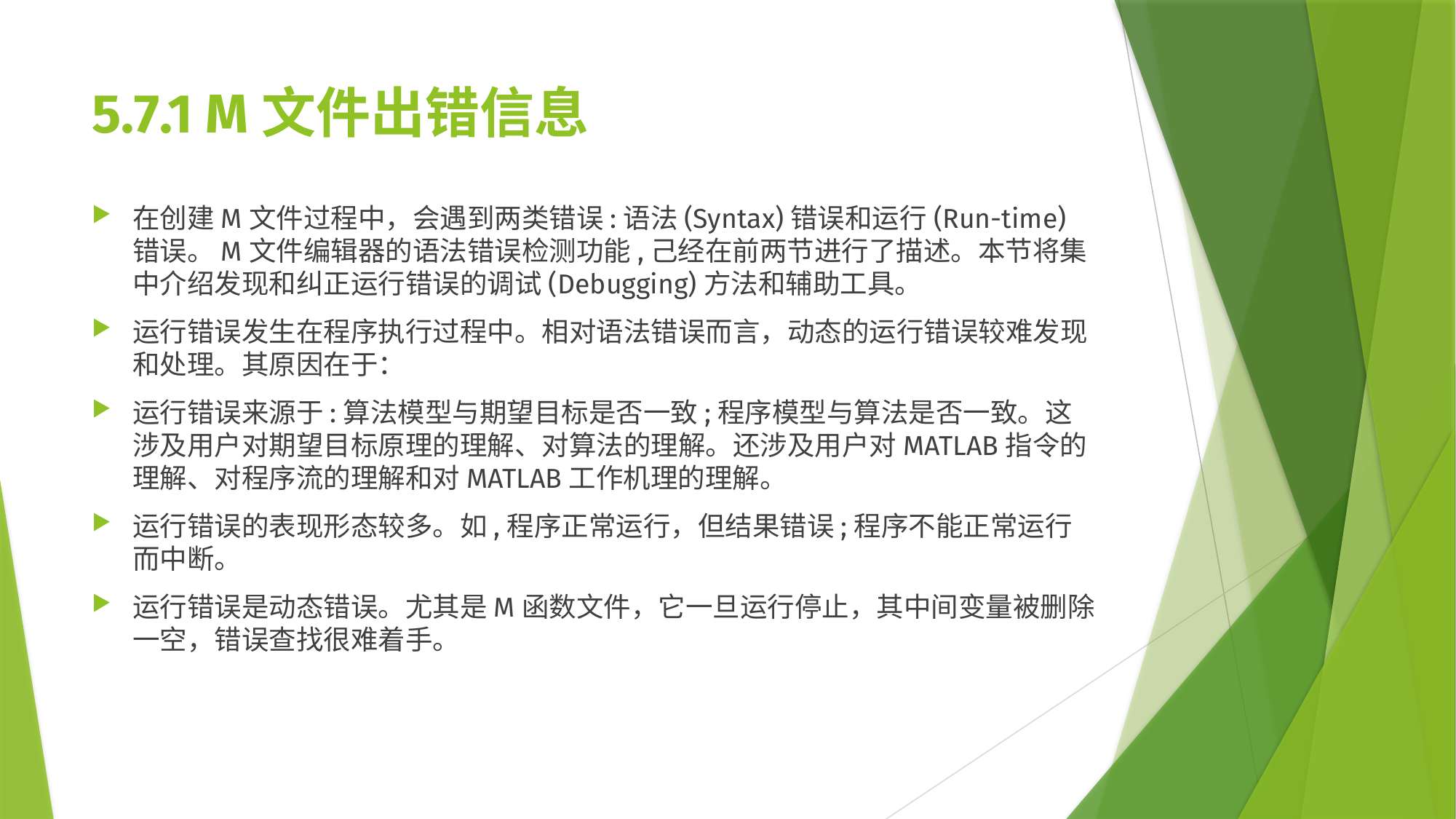

# 5.7.1 M文件出错信息
在创建M文件过程中，会遇到两类错误:语法(Syntax)错误和运行(Run-time)错误。M文件编辑器的语法错误检测功能,己经在前两节进行了描述。本节将集中介绍发现和纠正运行错误的调试(Debugging)方法和辅助工具。
运行错误发生在程序执行过程中。相对语法错误而言，动态的运行错误较难发现和处理。其原因在于：
运行错误来源于:算法模型与期望目标是否一致;程序模型与算法是否一致。这涉及用户对期望目标原理的理解、对算法的理解。还涉及用户对MATLAB指令的理解、对程序流的理解和对MATLAB工作机理的理解。
运行错误的表现形态较多。如,程序正常运行，但结果错误;程序不能正常运行而中断。
运行错误是动态错误。尤其是M函数文件，它一旦运行停止，其中间变量被删除一空，错误查找很难着手。